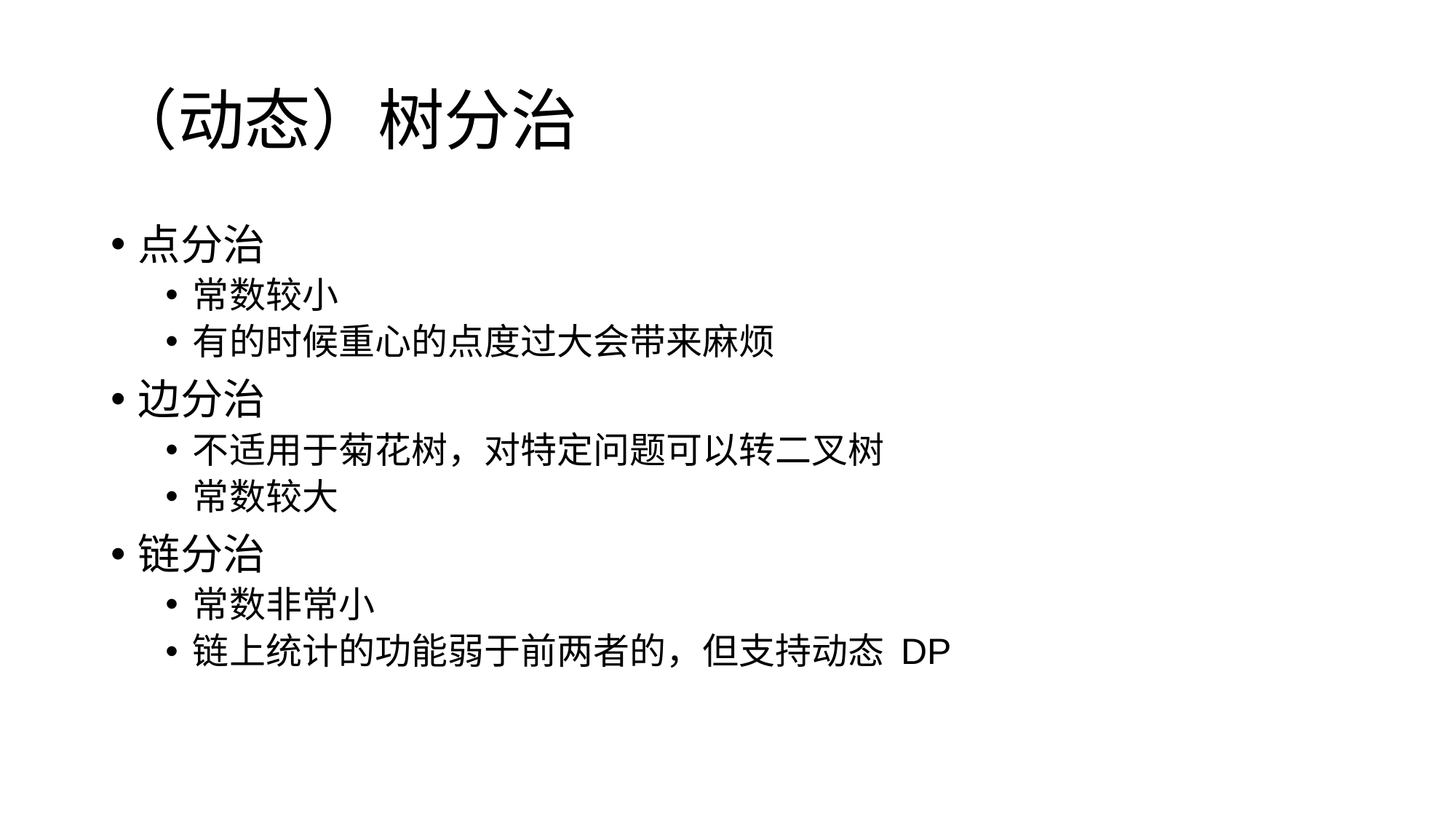

# （动态）树分治
点分治
常数较小
有的时候重心的点度过大会带来麻烦
边分治
不适用于菊花树，对特定问题可以转二叉树
常数较大
链分治
常数非常小
链上统计的功能弱于前两者的，但支持动态 DP